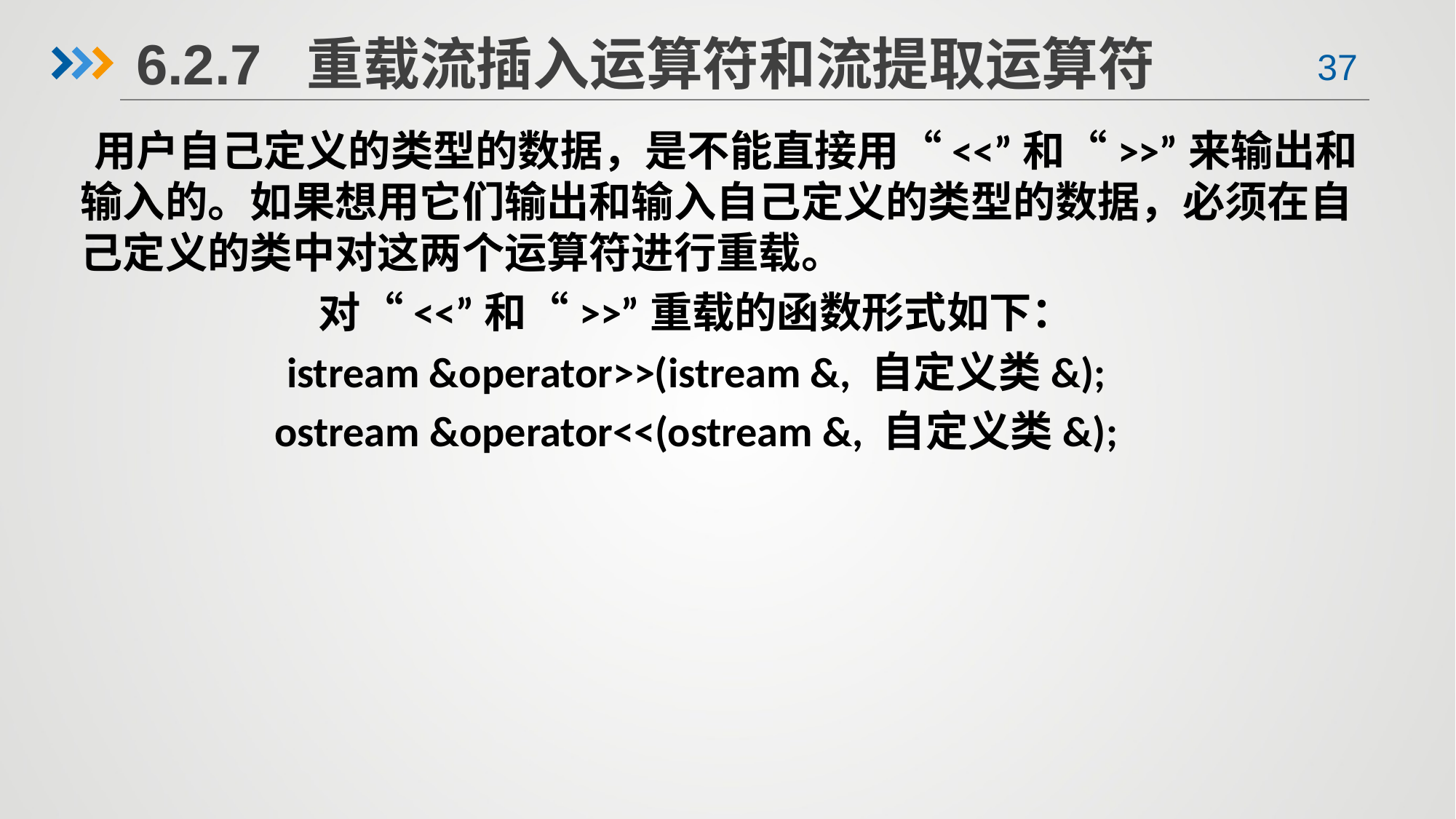

6.2.7  重载流插入运算符和流提取运算符
      用户自己定义的类型的数据，是不能直接用“<<”和“>>”来输出和输入的。如果想用它们输出和输入自己定义的类型的数据，必须在自己定义的类中对这两个运算符进行重载。
对“<<”和“>>”重载的函数形式如下：
istream &operator>>(istream &, 自定义类&);
ostream &operator<<(ostream &, 自定义类&);